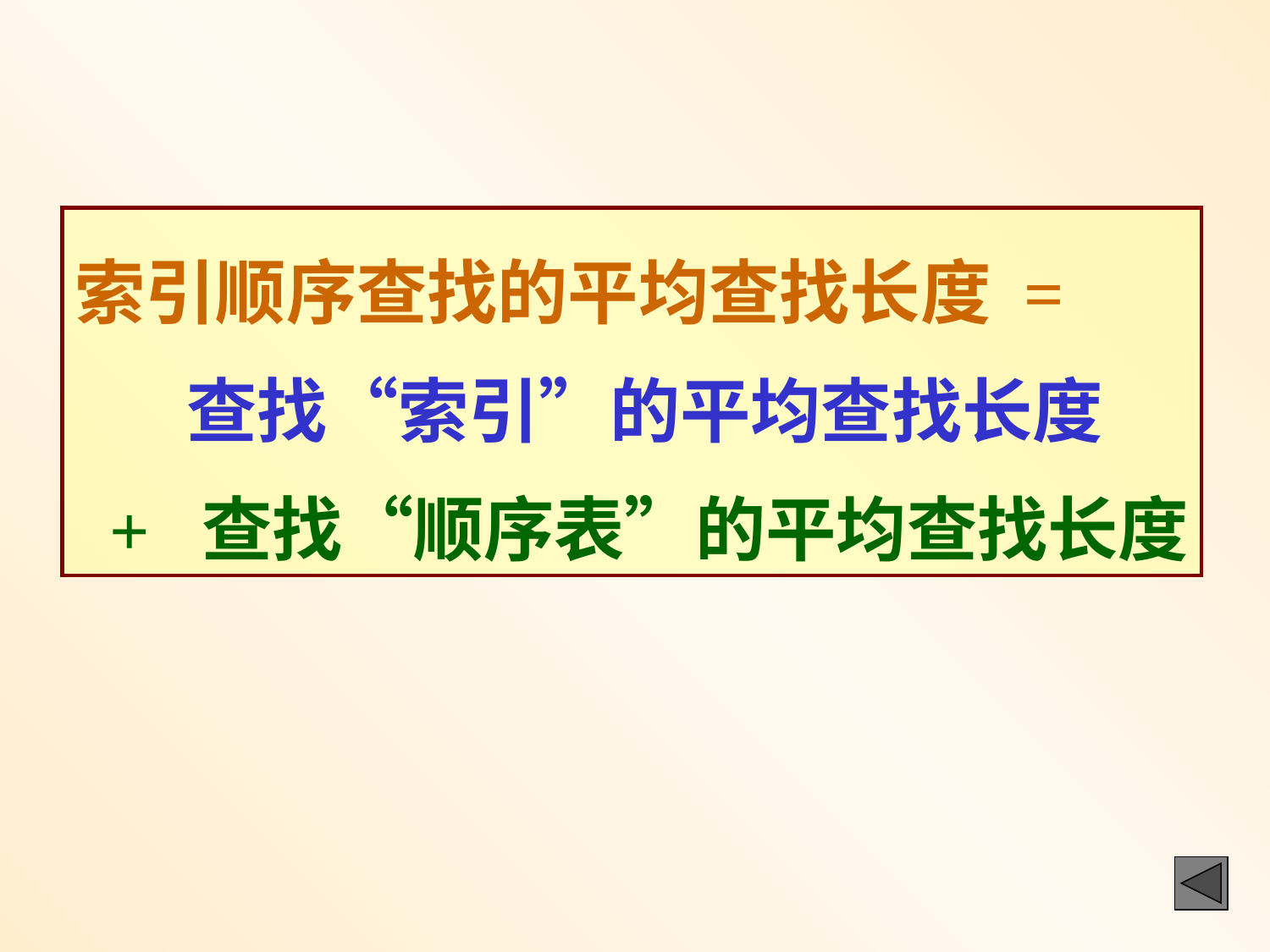

索引顺序查找的平均查找长度 =
      查找“索引”的平均查找长度
  +  查找“顺序表”的平均查找长度